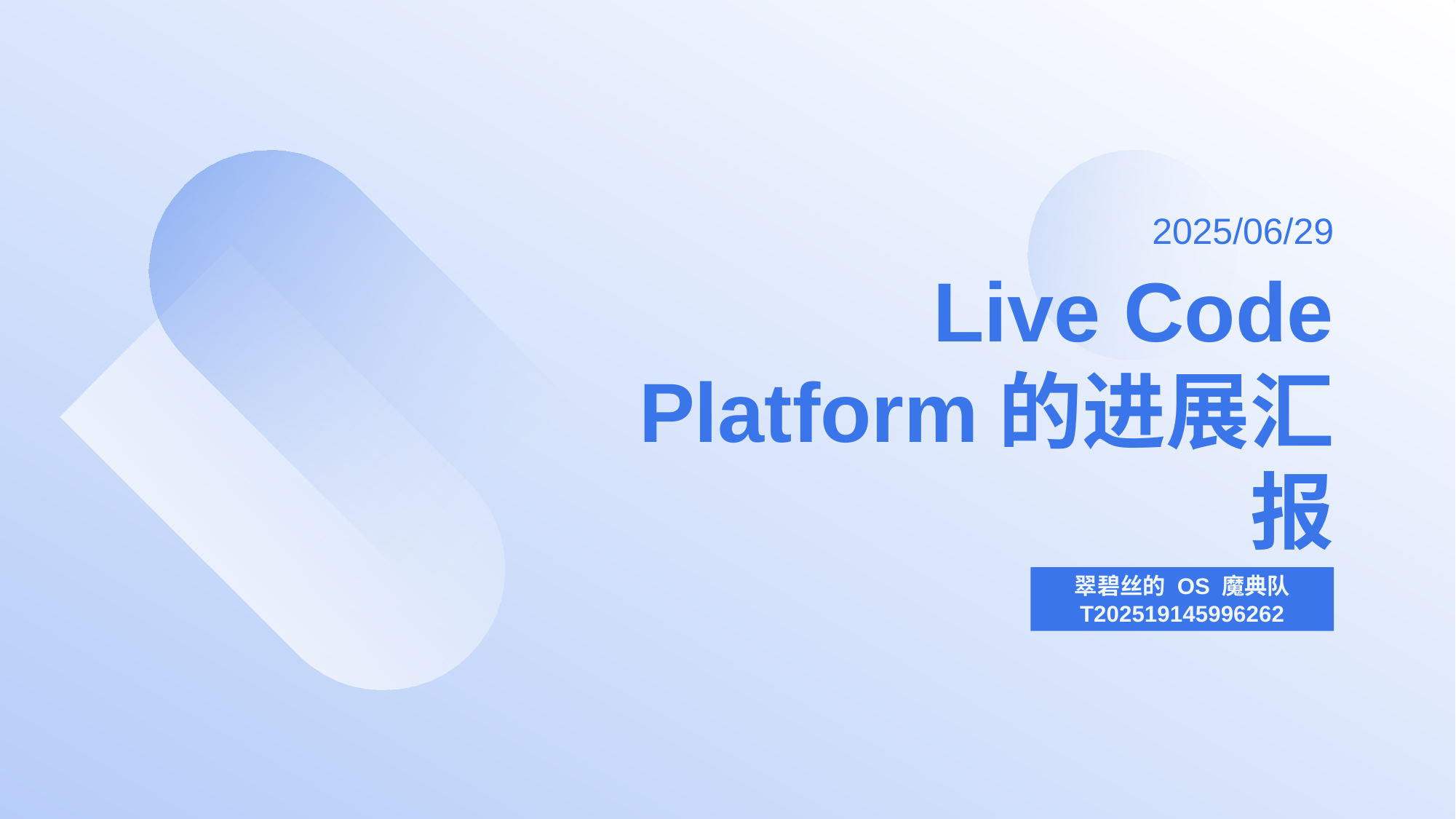

2025/06/29
Live Code Platform的进展汇报
翠碧丝的 OS 魔典队
T202519145996262